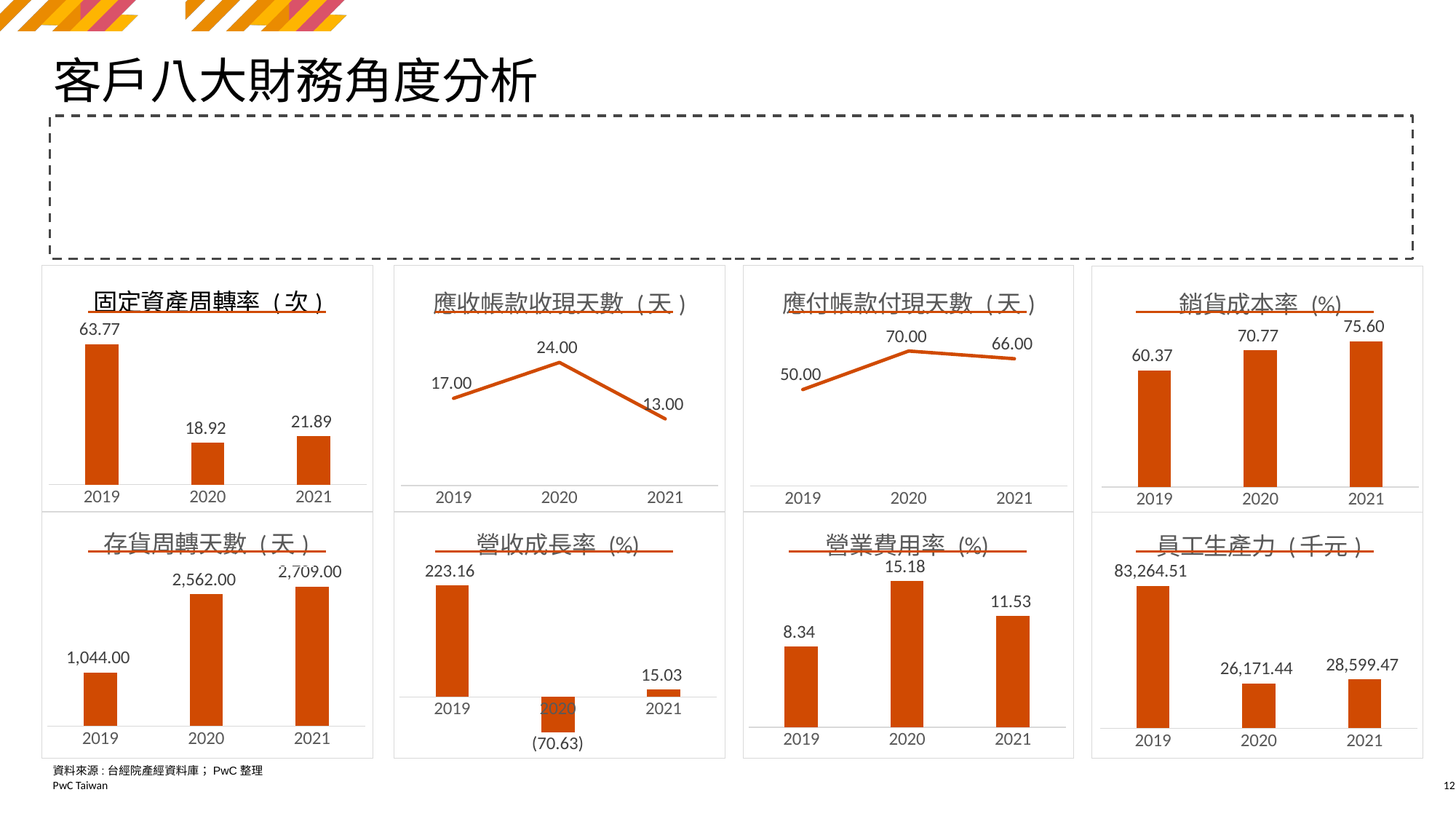

客戶八大財務角度分析

### Chart: 固定資產周轉率 (次)

| Category | 固定資產周轉率 (次) |
|---|---|
| 2019 | 63.771776183211855 |
| 2020 | 18.916473288444223 |
| 2021 | 21.890557926226425 |

### Chart: 應收帳款收現天數 (天)

| Category | 應收帳款收現天數 (天) |
|---|---|
| 2019 | 17.0 |
| 2020 | 24.0 |
| 2021 | 13.0 |

### Chart: 應付帳款付現天數 (天)

| Category | 應付帳款付現天數 (天) |
|---|---|
| 2019 | 50.0 |
| 2020 | 70.0 |
| 2021 | 66.0 |

### Chart: 銷貨成本率 (%)

| Category | 銷貨成本率 (%) |
|---|---|
| 2019 | 60.37305564825507 |
| 2020 | 70.76925964557587 |
| 2021 | 75.59878738997465 |

### Chart: 存貨周轉天數 (天)

| Category | 存貨周轉天數 (天) |
|---|---|
| 2019 | 1044.0 |
| 2020 | 2562.0 |
| 2021 | 2709.0 |

### Chart: 營收成長率 (%)

| Category | 營收成長率 (%) |
|---|---|
| 2019 | 223.15919000479093 |
| 2020 | -70.62940835398153 |
| 2021 | 15.028838187068802 |

### Chart: 營業費用率 (%)

| Category | 營業費用率 (%) |
|---|---|
| 2019 | 8.343861700860481 |
| 2020 | 15.18201172833382 |
| 2021 | 11.528711491123378 |

### Chart: 員工生產力 (千元)

| Category | 員工生產力 (千元) |
|---|---|
| 2019 | 83264.50819672132 |
| 2020 | 26171.43859649123 |
| 2021 | 28599.466666666667 |
12